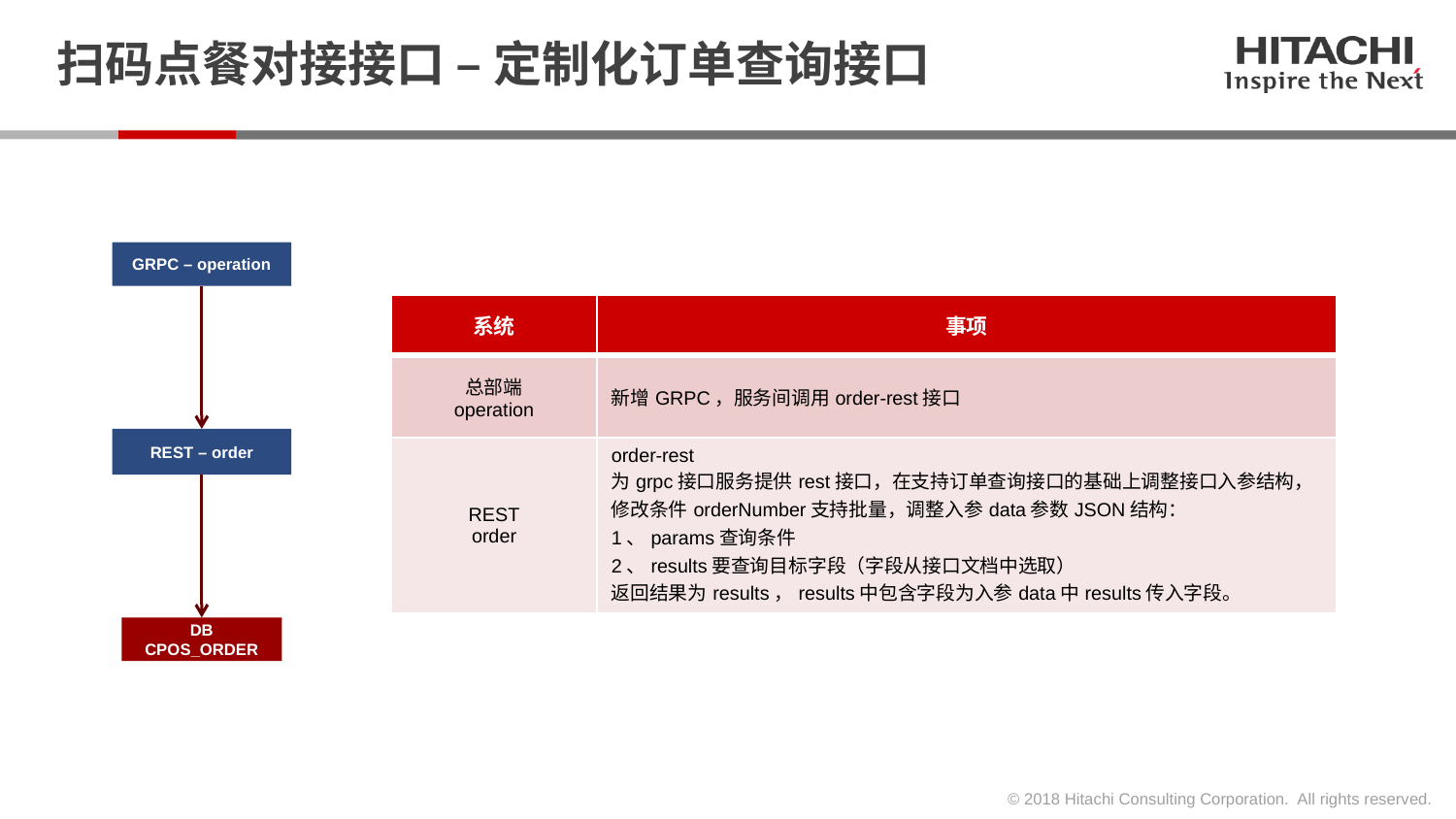

# 扫码点餐对接接口 – 定制化订单查询接口
GRPC – operation
| 系统 | 事项 |
| --- | --- |
| 总部端 operation | 新增GRPC，服务间调用order-rest接口 |
| REST order | order-rest 为grpc接口服务提供rest接口，在支持订单查询接口的基础上调整接口入参结构，修改条件orderNumber支持批量，调整入参data参数JSON结构： 1、params查询条件 2、results要查询目标字段（字段从接口文档中选取） 返回结果为results，results中包含字段为入参data中results传入字段。 |
REST – order
DB CPOS_ORDER